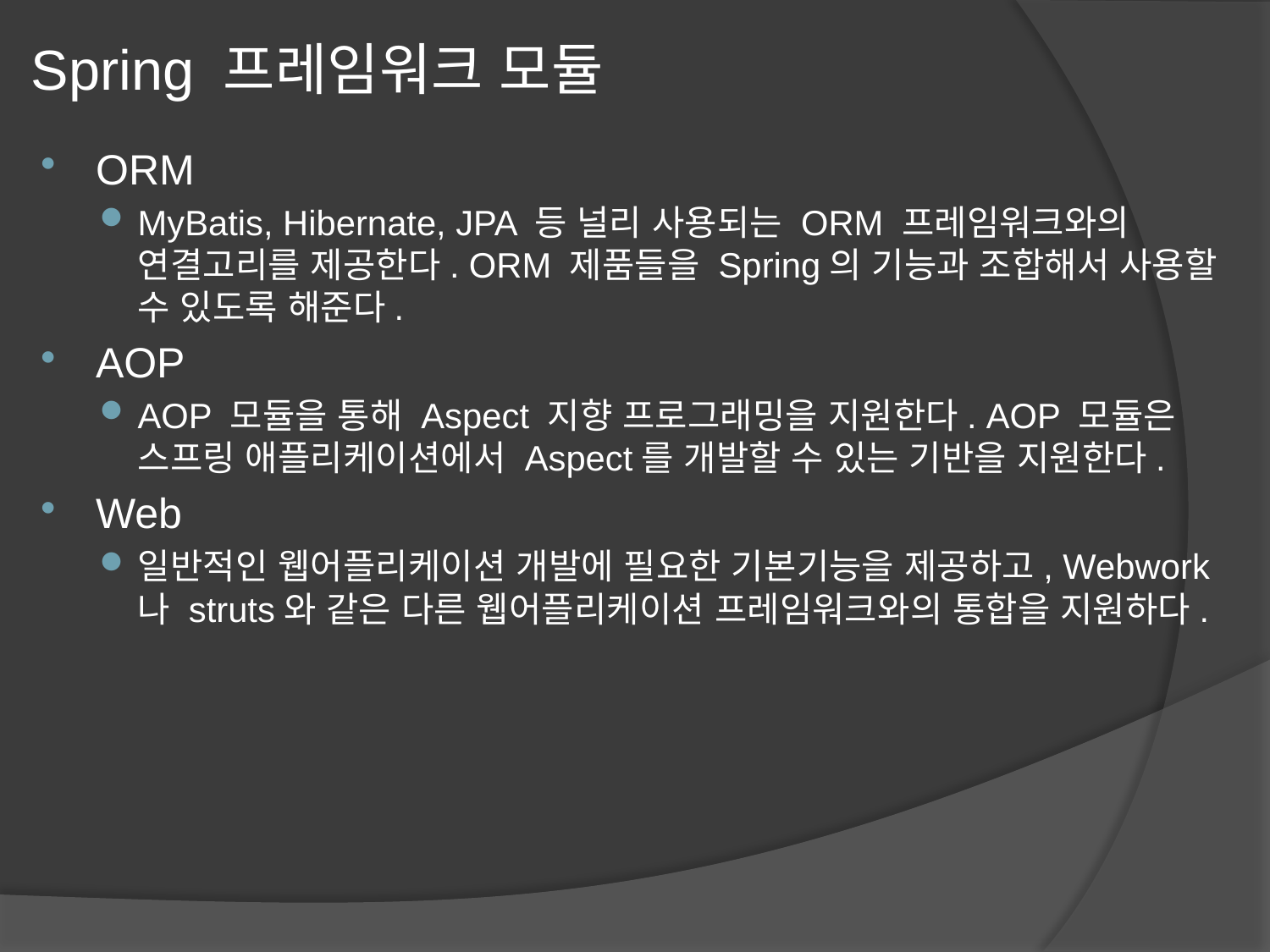

# Spring 프레임워크 모듈
ORM
MyBatis, Hibernate, JPA 등 널리 사용되는 ORM 프레임워크와의 연결고리를 제공한다. ORM 제품들을 Spring의 기능과 조합해서 사용할 수 있도록 해준다.
AOP
AOP 모듈을 통해 Aspect 지향 프로그래밍을 지원한다. AOP 모듈은 스프링 애플리케이션에서 Aspect를 개발할 수 있는 기반을 지원한다.
Web
일반적인 웹어플리케이션 개발에 필요한 기본기능을 제공하고, Webwork나 struts와 같은 다른 웹어플리케이션 프레임워크와의 통합을 지원하다.